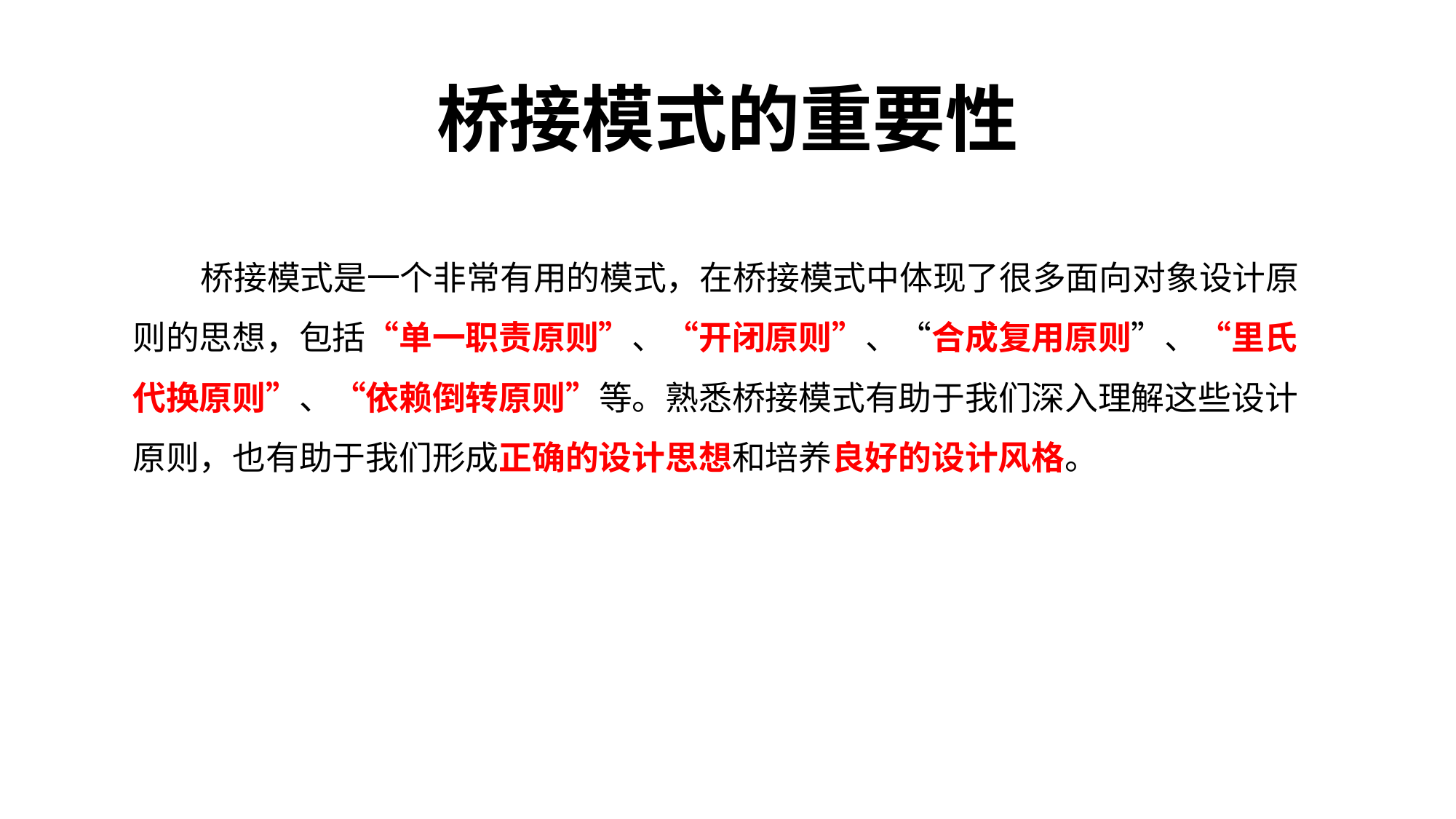

# 桥接模式的重要性
        桥接模式是一个非常有用的模式，在桥接模式中体现了很多面向对象设计原则的思想，包括“单一职责原则”、“开闭原则”、“合成复用原则”、“里氏代换原则”、“依赖倒转原则”等。熟悉桥接模式有助于我们深入理解这些设计原则，也有助于我们形成正确的设计思想和培养良好的设计风格。